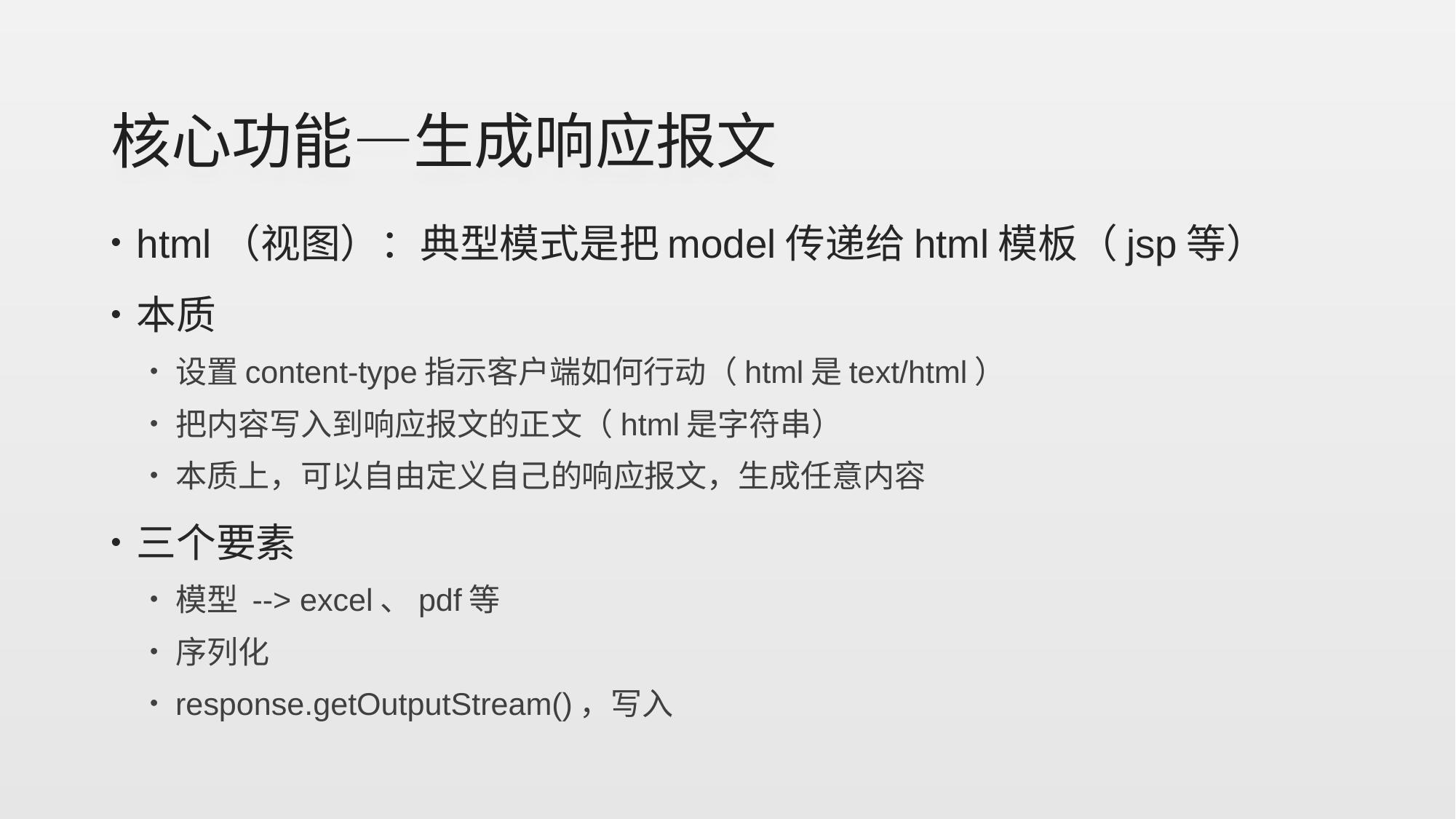

# 核心功能—生成响应报文
html（视图）：典型模式是把model传递给html模板（jsp等）
本质
设置content-type指示客户端如何行动（html是text/html）
把内容写入到响应报文的正文（html是字符串）
本质上，可以自由定义自己的响应报文，生成任意内容
三个要素
模型 --> excel、pdf等
序列化
response.getOutputStream()，写入